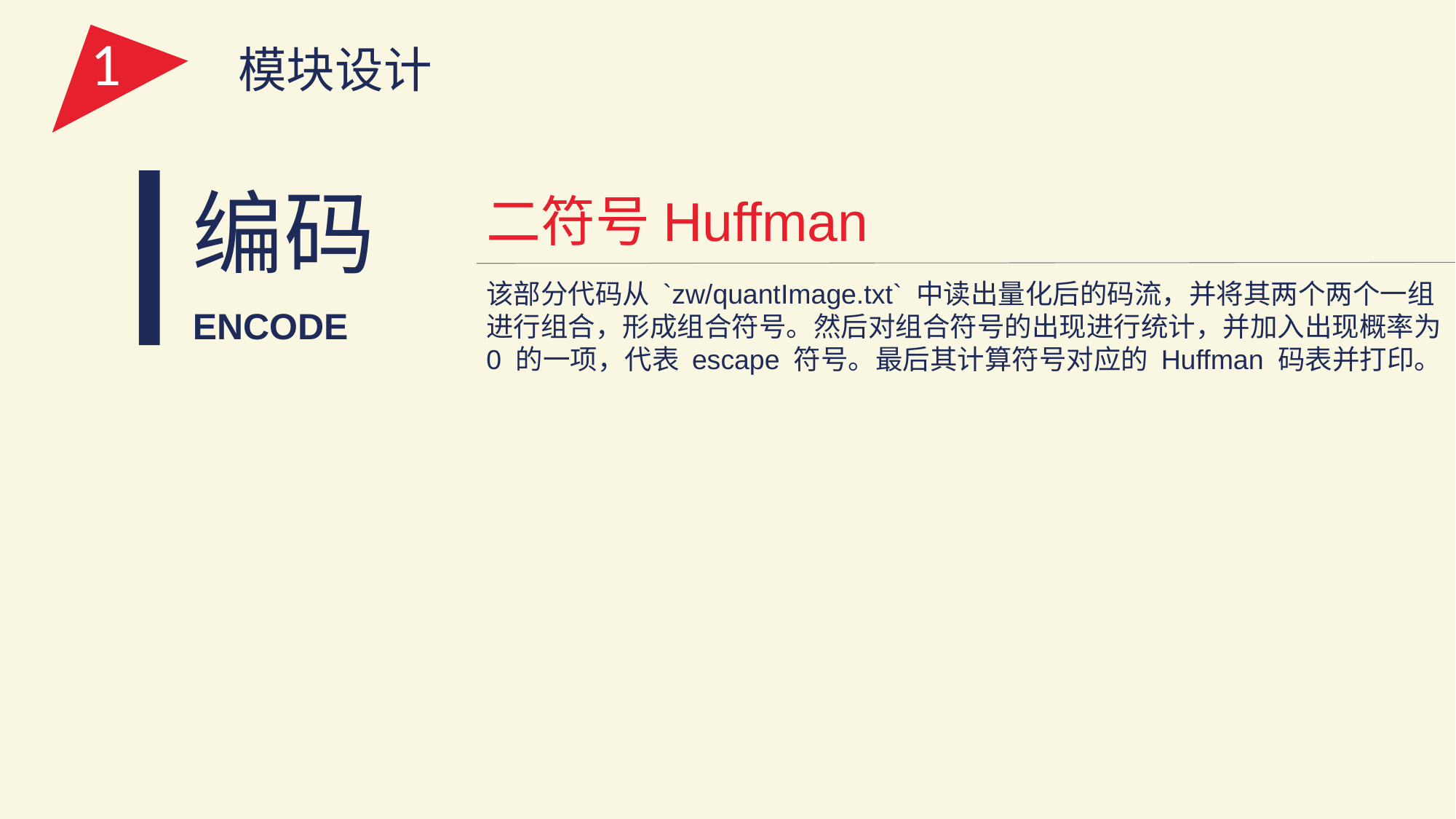

1

模块设计

编码

ENCODE
二符号Huffman
该部分代码从 `zw/quantImage.txt` 中读出量化后的码流，并将其两个两个一组进行组合，形成组合符号。然后对组合符号的出现进行统计，并加入出现概率为 0 的一项，代表 escape 符号。最后其计算符号对应的 Huffman 码表并打印。